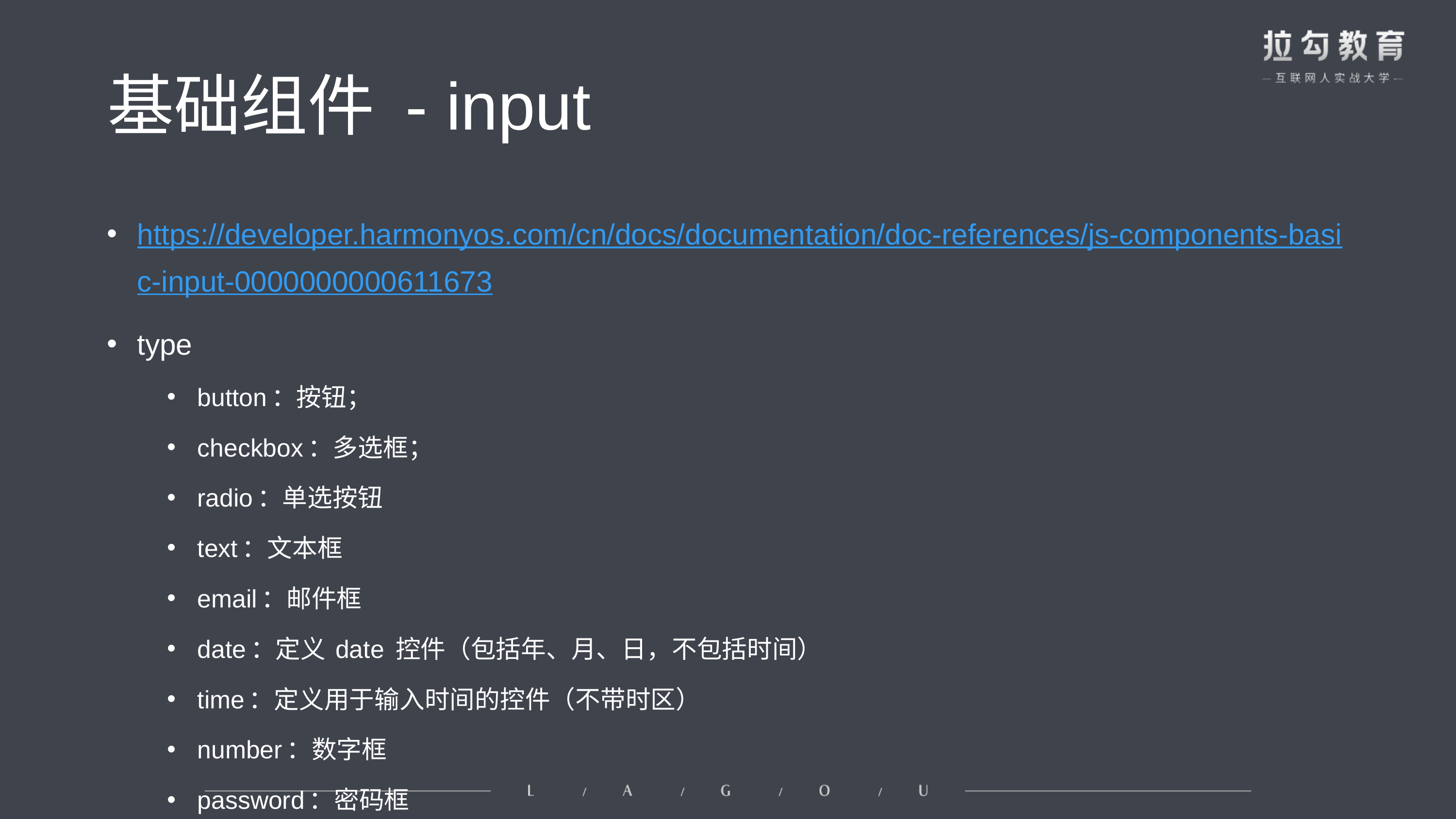

# 基础组件 - input
https://developer.harmonyos.com/cn/docs/documentation/doc-references/js-components-basic-input-0000000000611673
type
button：按钮；
checkbox：多选框；
radio：单选按钮
text：文本框
email：邮件框
date：定义 date 控件（包括年、月、日，不包括时间）
time：定义用于输入时间的控件（不带时区）
number：数字框
password：密码框